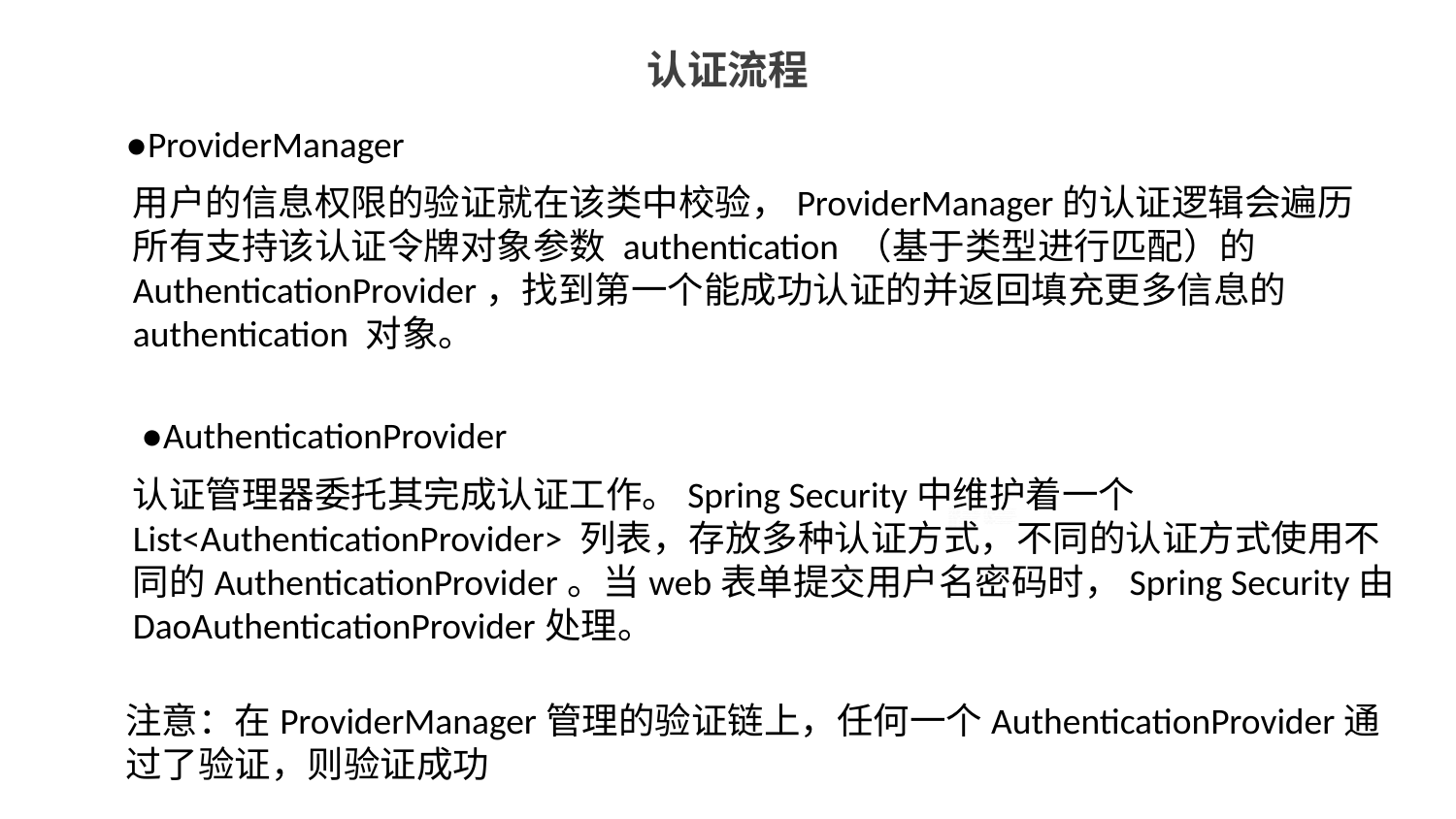

认证流程
●ProviderManager
用户的信息权限的验证就在该类中校验，ProviderManager的认证逻辑会遍历所有支持该认证令牌对象参数 authentication （基于类型进行匹配）的 AuthenticationProvider，找到第一个能成功认证的并返回填充更多信息的authentication 对象。
●AuthenticationProvider
认证管理器委托其完成认证工作。Spring Security中维护着一个 List<AuthenticationProvider> 列表，存放多种认证方式，不同的认证方式使用不同的AuthenticationProvider。当web表单提交用户名密码时，Spring Security由DaoAuthenticationProvider处理。
注意：在ProviderManager管理的验证链上，任何一个AuthenticationProvider通过了验证，则验证成功